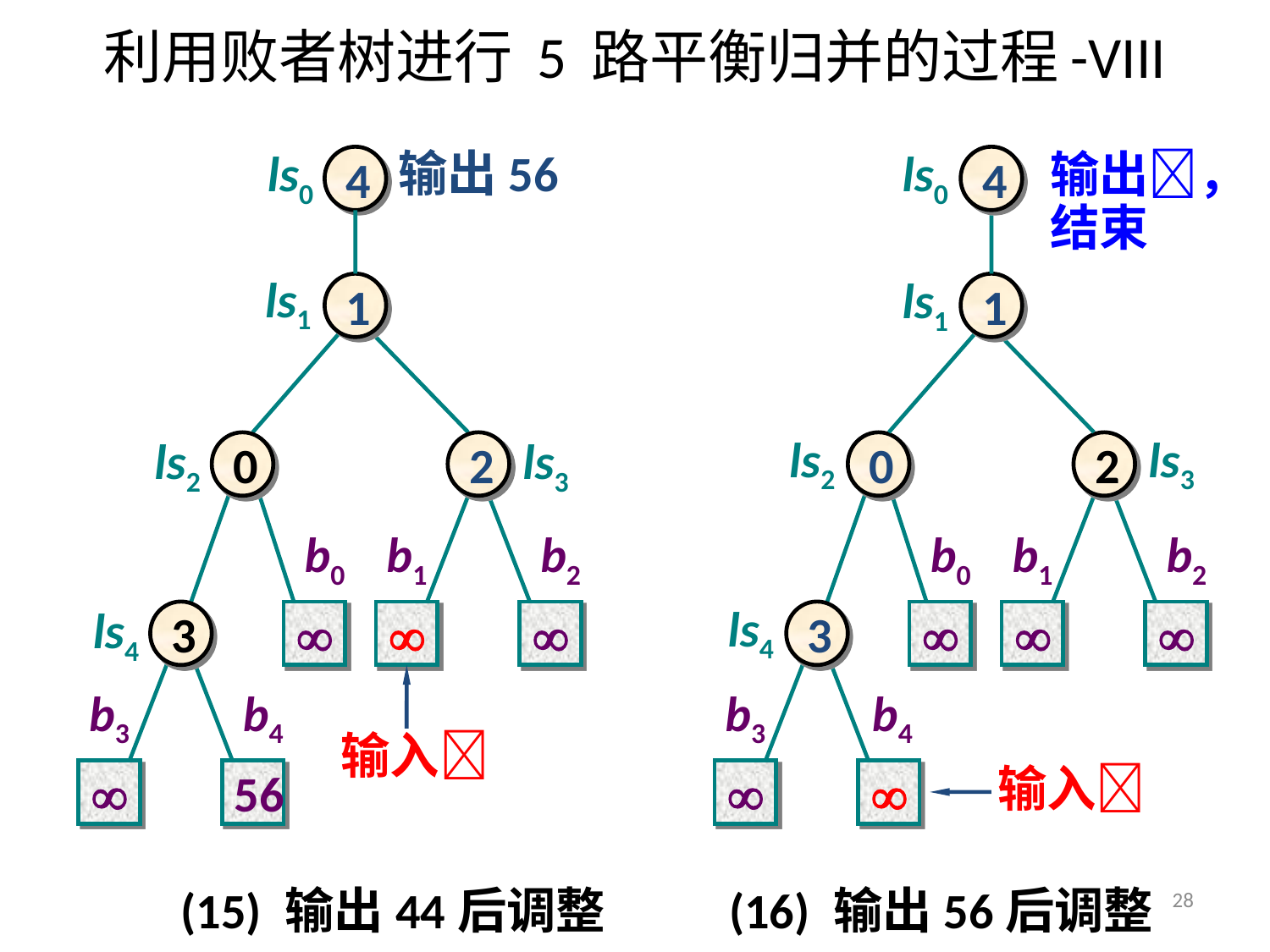

利用败者树进行 5 路平衡归并的过程-VIII
ls0
输出56
ls0
输出∞，
结束
4
4

ls1
ls1
1
1

ls2
ls3
ls2
ls3
0
2
0
2

b0
b1
b2
b0
b1
b2
ls4
ls4
3
∞
∞
∞
3
∞
∞
∞

b3
b4
b3
b4
输入∞
输入∞
∞
56
∞
∞

28
(15) 输出44后调整          (16) 输出56后调整